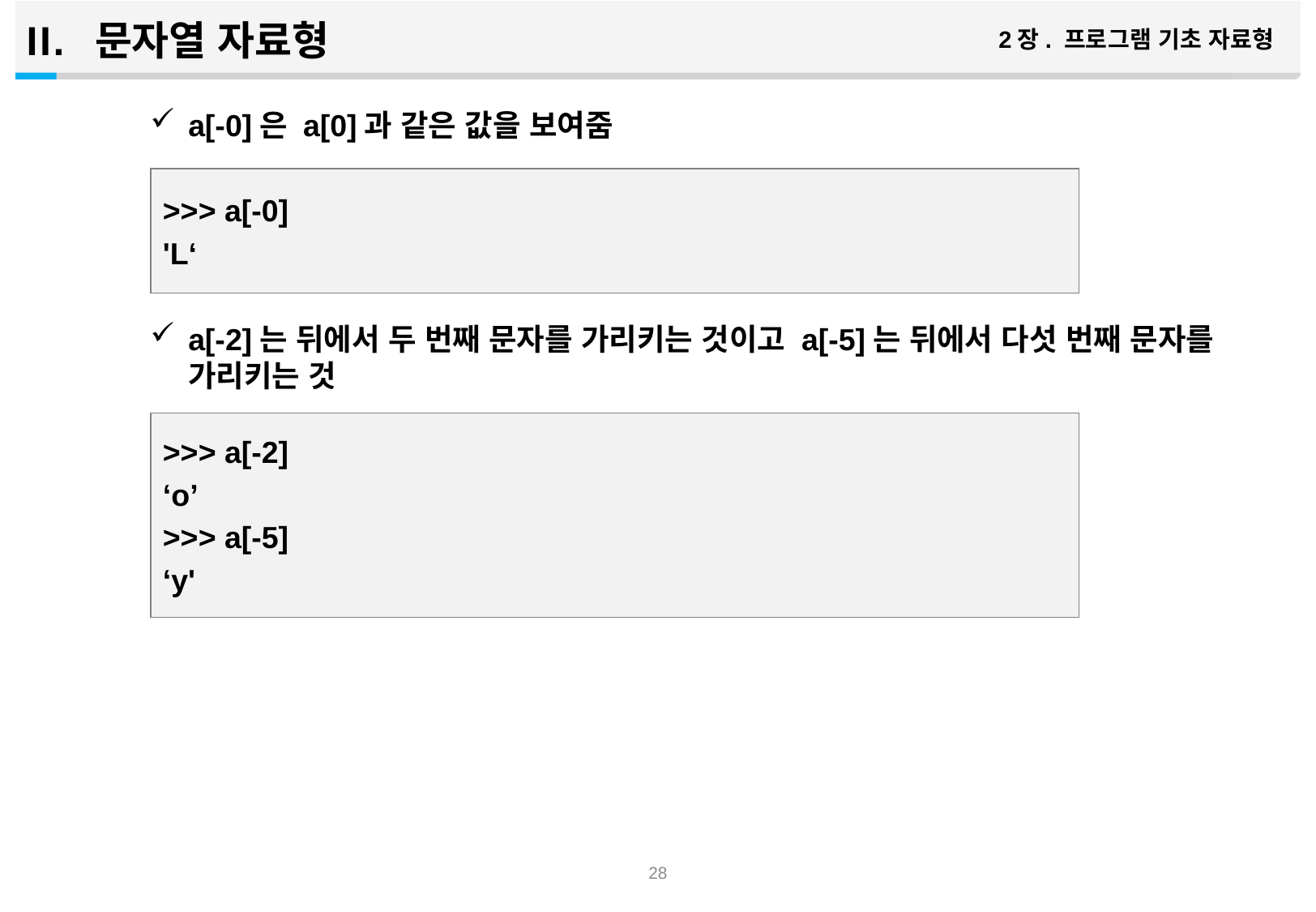

문자열 자료형
2장. 프로그램 기초 자료형
a[-0]은 a[0]과 같은 값을 보여줌

a[-2]는 뒤에서 두 번째 문자를 가리키는 것이고 a[-5]는 뒤에서 다섯 번째 문자를 가리키는 것

>>> a[-0]
'L‘
>>> a[-2]
‘o’
>>> a[-5]
‘y'
28